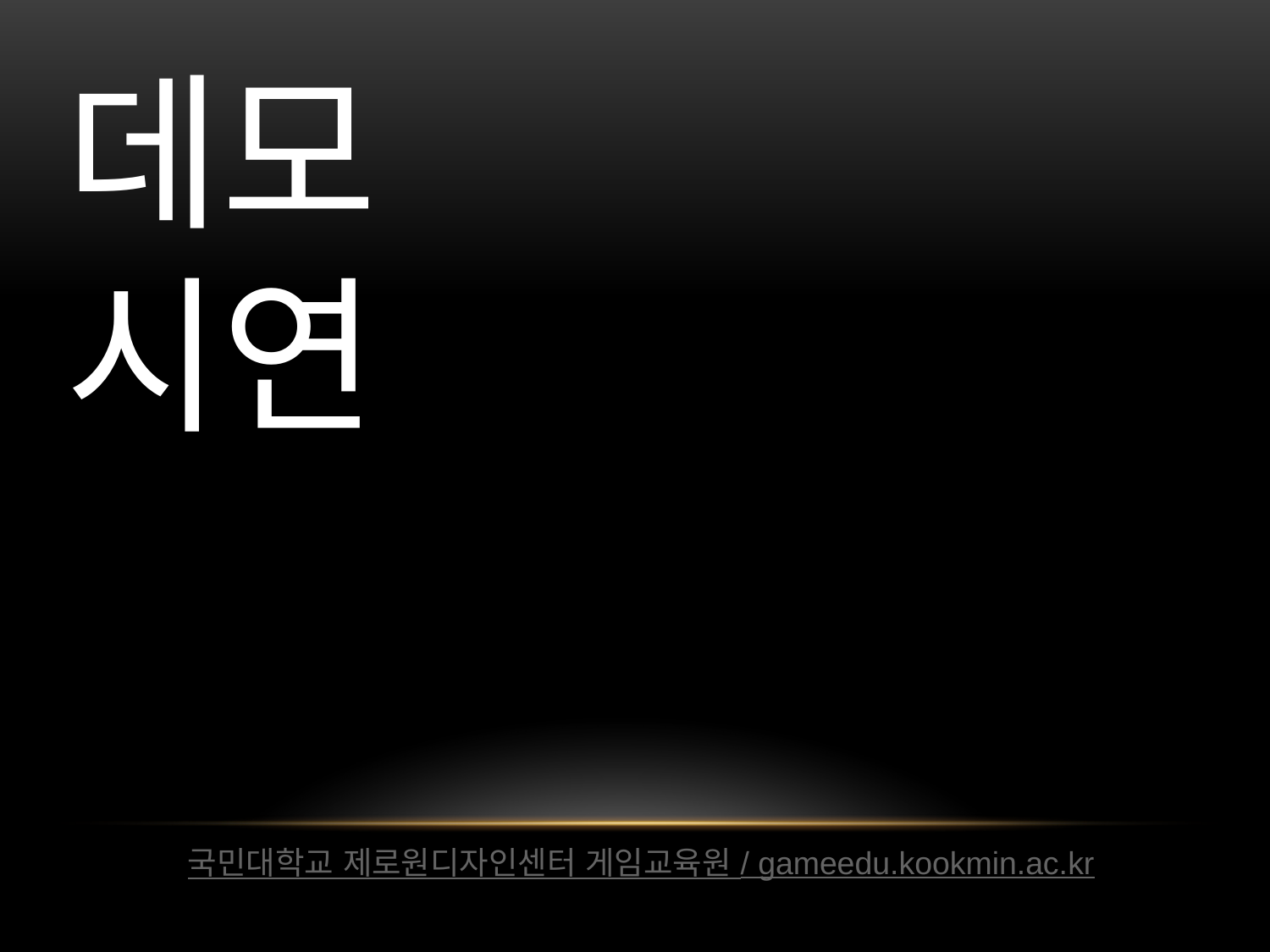

데모 시연
국민대학교 제로원디자인센터 게임교육원 / gameedu.kookmin.ac.kr